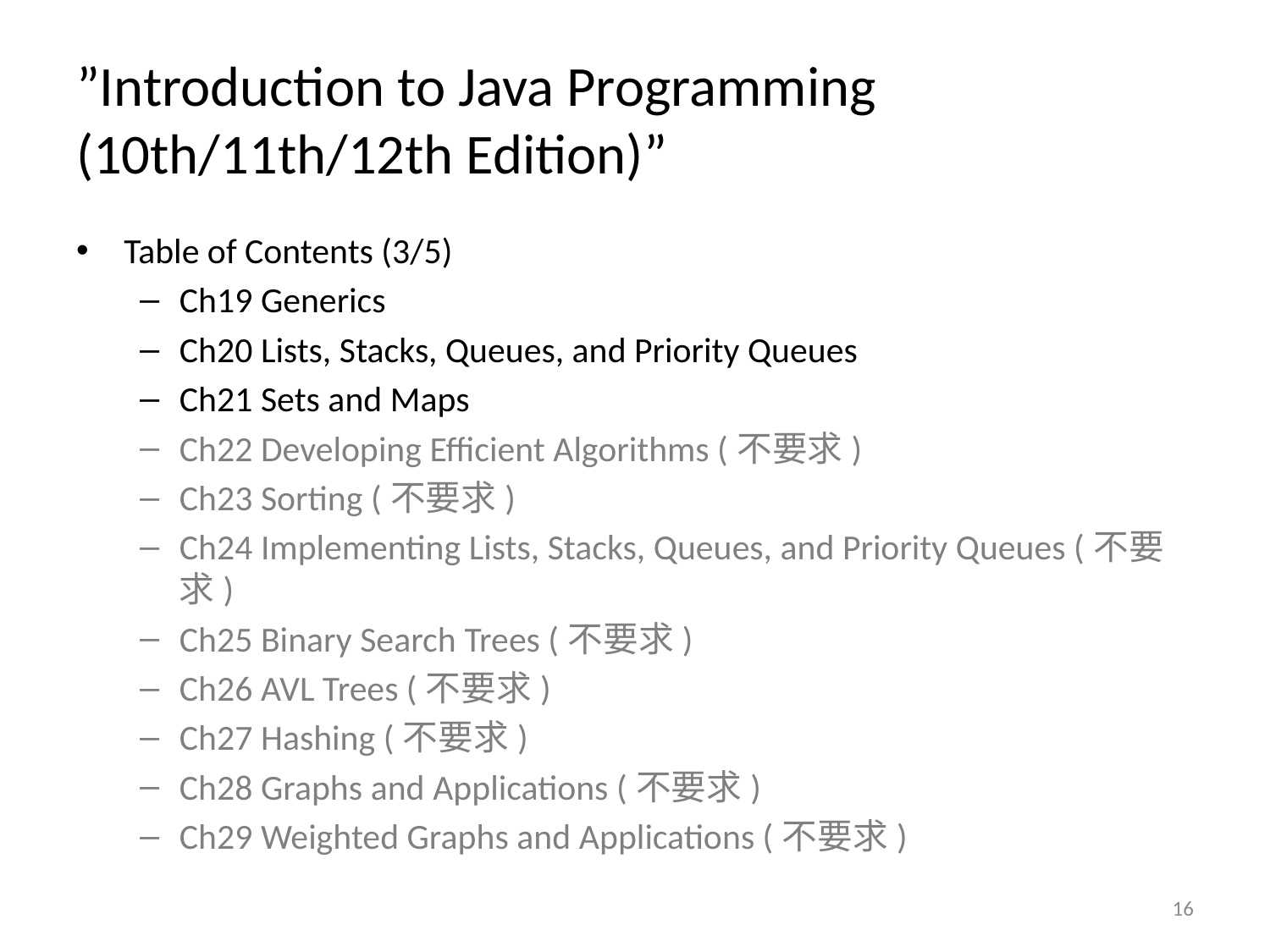

# ”Introduction to Java Programming (10th/11th/12th Edition)”
Table of Contents (3/5)
Ch19 Generics
Ch20 Lists, Stacks, Queues, and Priority Queues
Ch21 Sets and Maps
Ch22 Developing Efficient Algorithms (不要求)
Ch23 Sorting (不要求)
Ch24 Implementing Lists, Stacks, Queues, and Priority Queues (不要求)
Ch25 Binary Search Trees (不要求)
Ch26 AVL Trees (不要求)
Ch27 Hashing (不要求)
Ch28 Graphs and Applications (不要求)
Ch29 Weighted Graphs and Applications (不要求)

16